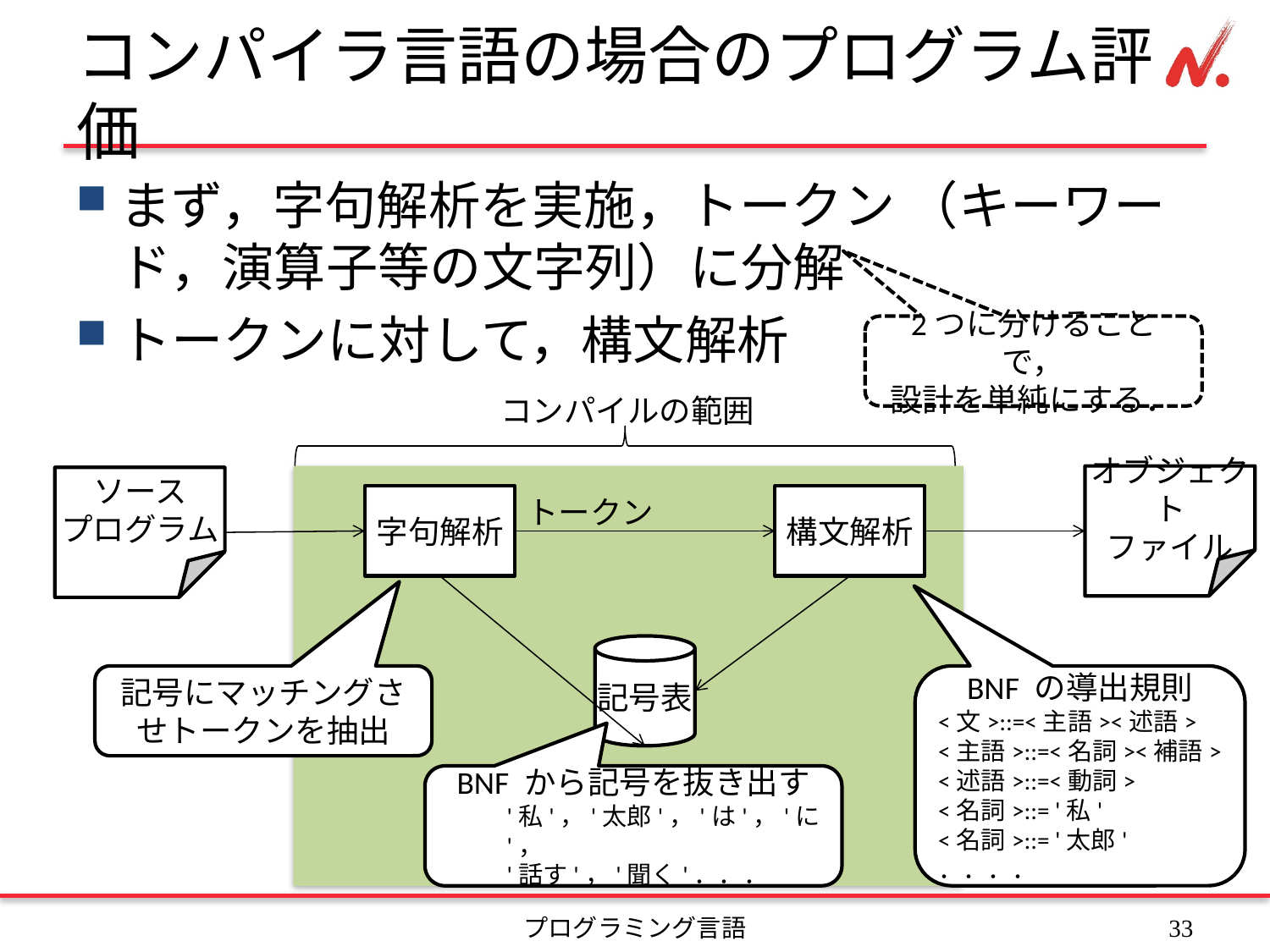

# コンパイラ言語の場合のプログラム評価

まず，字句解析を実施，トークン （キーワード，演算子等の文字列）に分解
トークンに対して，構文解析
2つに分けることで，
設計を単純にする．
コンパイルの範囲

オブジェクト
ファイル
ソース
プログラム
字句解析
トークン
構文解析
記号表
記号にマッチングさせトークンを抽出
BNF の導出規則
<文>::=<主語><述語>
<主語>::=<名詞><補語>
<述語>::=<動詞>
<名詞>::= '私'
<名詞>::= '太郎'
．．．．
BNF から記号を抜き出す
'私'，'太郎'，'は'，'に'，
'話す'，'聞く'．．．
プログラミング言語
33